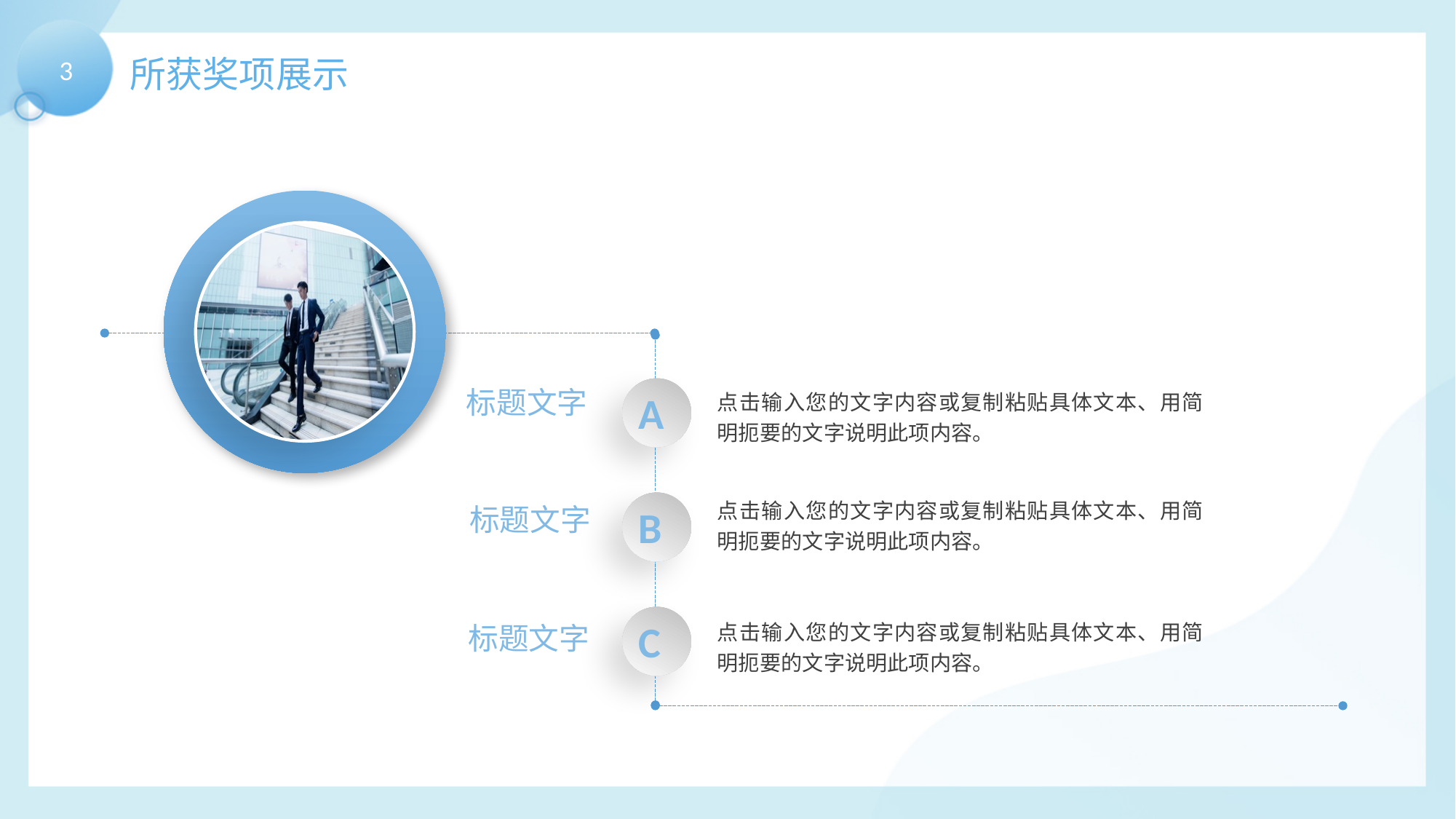

所获奖项展示
3

标题文字

A
点击输入您的文字内容或复制粘贴具体文本、用简明扼要的文字说明此项内容。

点击输入您的文字内容或复制粘贴具体文本、用简明扼要的文字说明此项内容。
标题文字
B

C
标题文字
点击输入您的文字内容或复制粘贴具体文本、用简明扼要的文字说明此项内容。